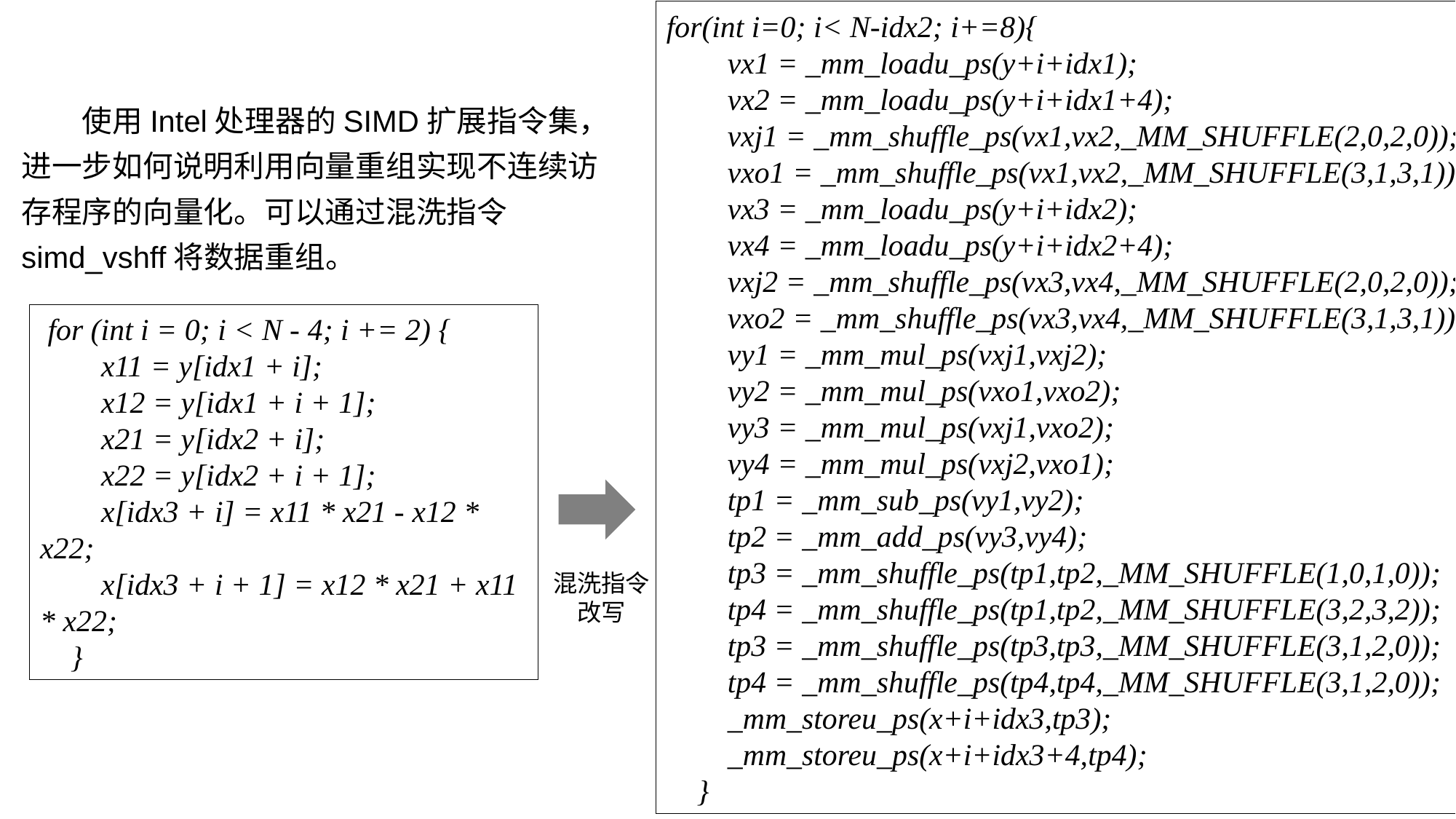

for(int i=0; i< N-idx2; i+=8){
        vx1 = _mm_loadu_ps(y+i+idx1);
        vx2 = _mm_loadu_ps(y+i+idx1+4);
        vxj1 = _mm_shuffle_ps(vx1,vx2,_MM_SHUFFLE(2,0,2,0));
        vxo1 = _mm_shuffle_ps(vx1,vx2,_MM_SHUFFLE(3,1,3,1));
        vx3 = _mm_loadu_ps(y+i+idx2);
        vx4 = _mm_loadu_ps(y+i+idx2+4);
        vxj2 = _mm_shuffle_ps(vx3,vx4,_MM_SHUFFLE(2,0,2,0));
        vxo2 = _mm_shuffle_ps(vx3,vx4,_MM_SHUFFLE(3,1,3,1));
        vy1 = _mm_mul_ps(vxj1,vxj2);
        vy2 = _mm_mul_ps(vxo1,vxo2);
        vy3 = _mm_mul_ps(vxj1,vxo2);
        vy4 = _mm_mul_ps(vxj2,vxo1);
        tp1 = _mm_sub_ps(vy1,vy2);
        tp2 = _mm_add_ps(vy3,vy4);
        tp3 = _mm_shuffle_ps(tp1,tp2,_MM_SHUFFLE(1,0,1,0));
        tp4 = _mm_shuffle_ps(tp1,tp2,_MM_SHUFFLE(3,2,3,2));
        tp3 = _mm_shuffle_ps(tp3,tp3,_MM_SHUFFLE(3,1,2,0));
        tp4 = _mm_shuffle_ps(tp4,tp4,_MM_SHUFFLE(3,1,2,0));
        _mm_storeu_ps(x+i+idx3,tp3);
        _mm_storeu_ps(x+i+idx3+4,tp4);
    }
使用Intel处理器的SIMD扩展指令集，进一步如何说明利用向量重组实现不连续访存程序的向量化。可以通过混洗指令simd_vshff将数据重组。
 for (int i = 0; i < N - 4; i += 2) {
        x11 = y[idx1 + i];
        x12 = y[idx1 + i + 1];
        x21 = y[idx2 + i];
        x22 = y[idx2 + i + 1];
        x[idx3 + i] = x11 * x21 - x12 * x22;
        x[idx3 + i + 1] = x12 * x21 + x11 * x22;
    }

混洗指令改写